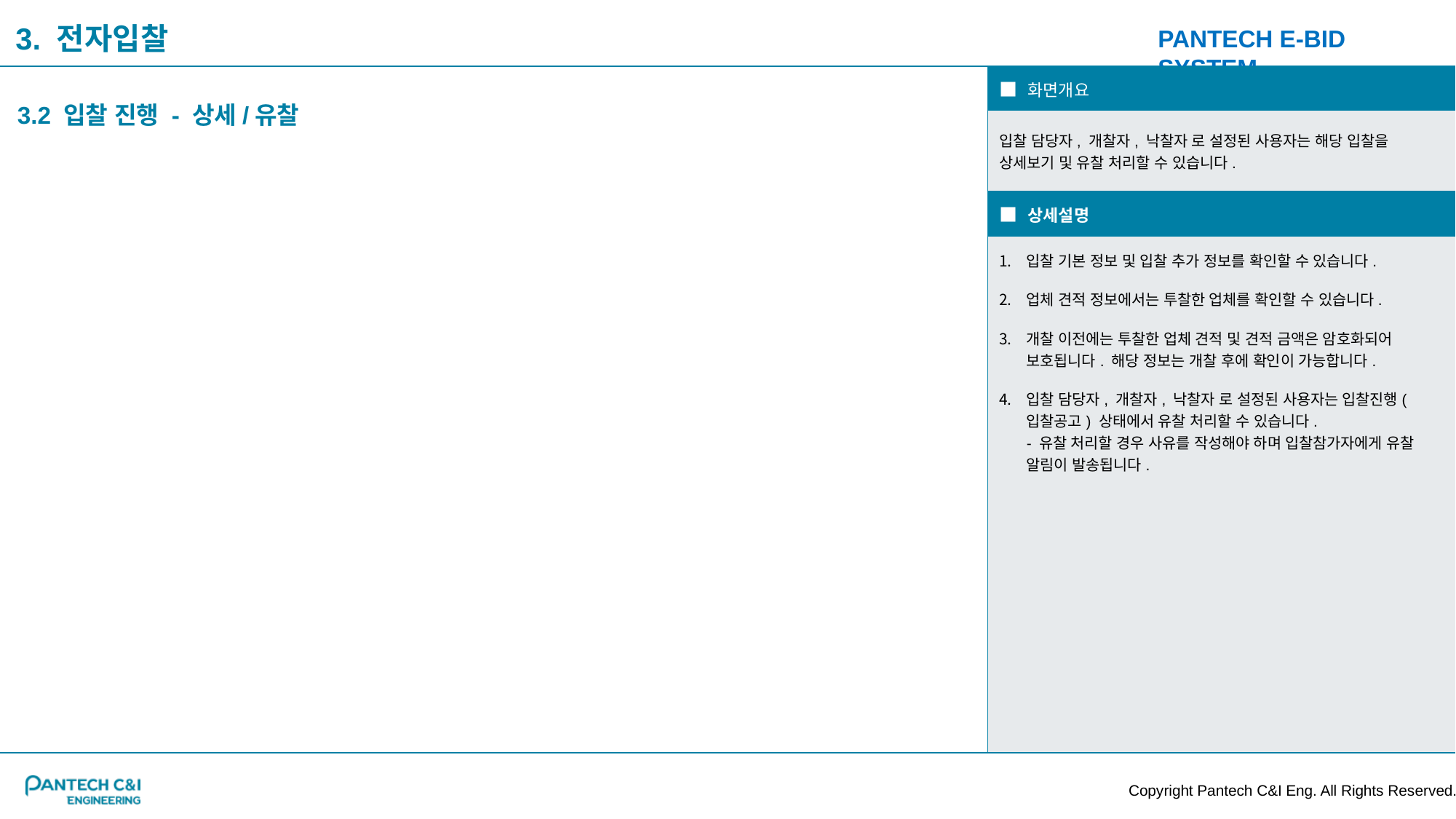

3. 전자입찰
| ■ 화면개요 |
| --- |
| 입찰 담당자, 개찰자, 낙찰자 로 설정된 사용자는 해당 입찰을 상세보기 및 유찰 처리할 수 있습니다. |
| ■ 상세설명 |
| 입찰 기본 정보 및 입찰 추가 정보를 확인할 수 있습니다. 업체 견적 정보에서는 투찰한 업체를 확인할 수 있습니다. 개찰 이전에는 투찰한 업체 견적 및 견적 금액은 암호화되어 보호됩니다. 해당 정보는 개찰 후에 확인이 가능합니다. 입찰 담당자, 개찰자, 낙찰자 로 설정된 사용자는 입찰진행(입찰공고) 상태에서 유찰 처리할 수 있습니다. - 유찰 처리할 경우 사유를 작성해야 하며 입찰참가자에게 유찰 알림이 발송됩니다. |
3.2 입찰 진행 - 상세/유찰